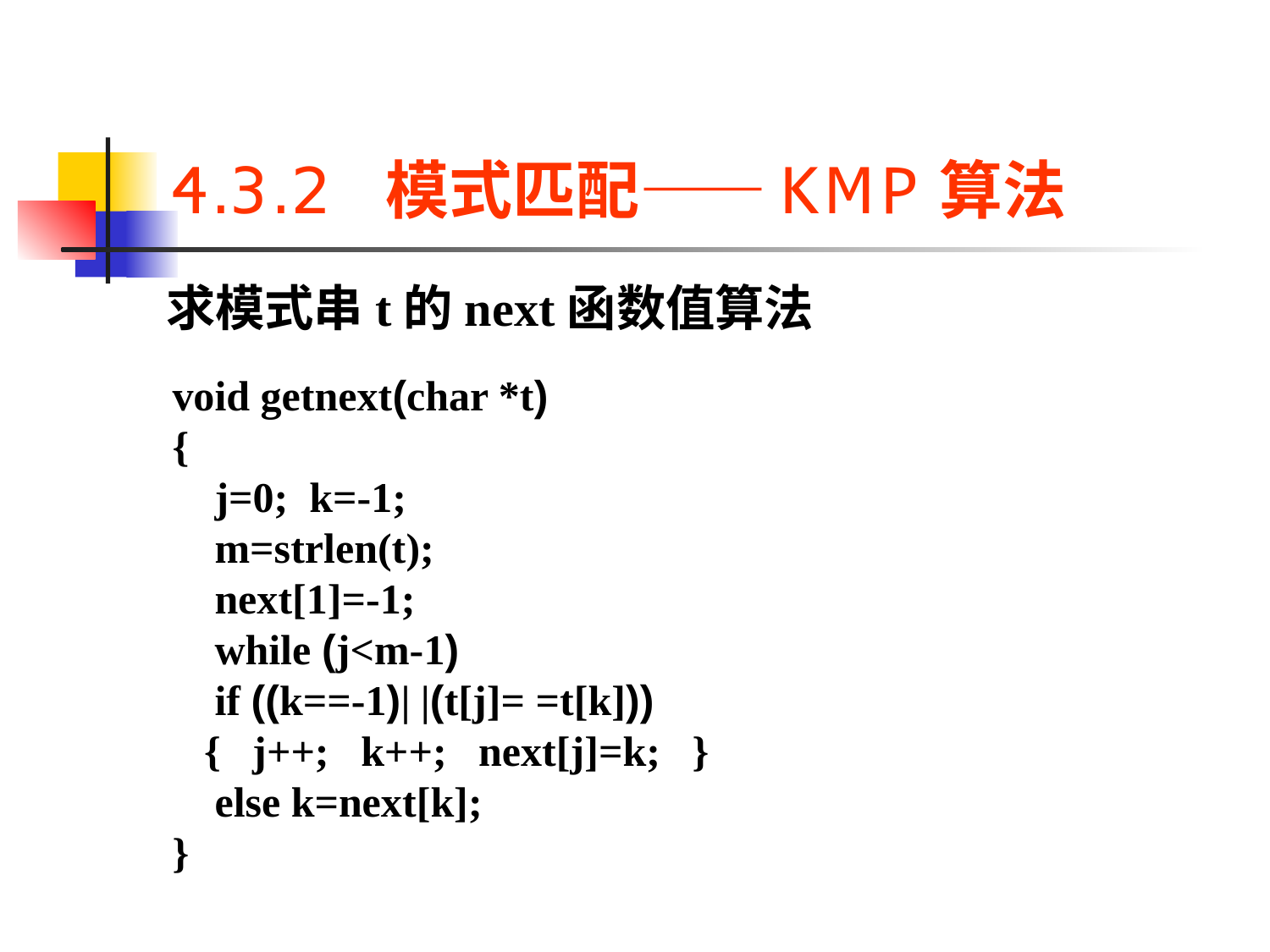

4.3.2  模式匹配——KMP算法
求模式串t的next函数值算法
void getnext(char *t)
{
    j=0;  k=-1;
    m=strlen(t);
    next[1]=-1;
    while (j<m-1)
    if ((k==-1)| |(t[j]= =t[k]))
   {   j++;   k++;   next[j]=k;   }
    else k=next[k];
}